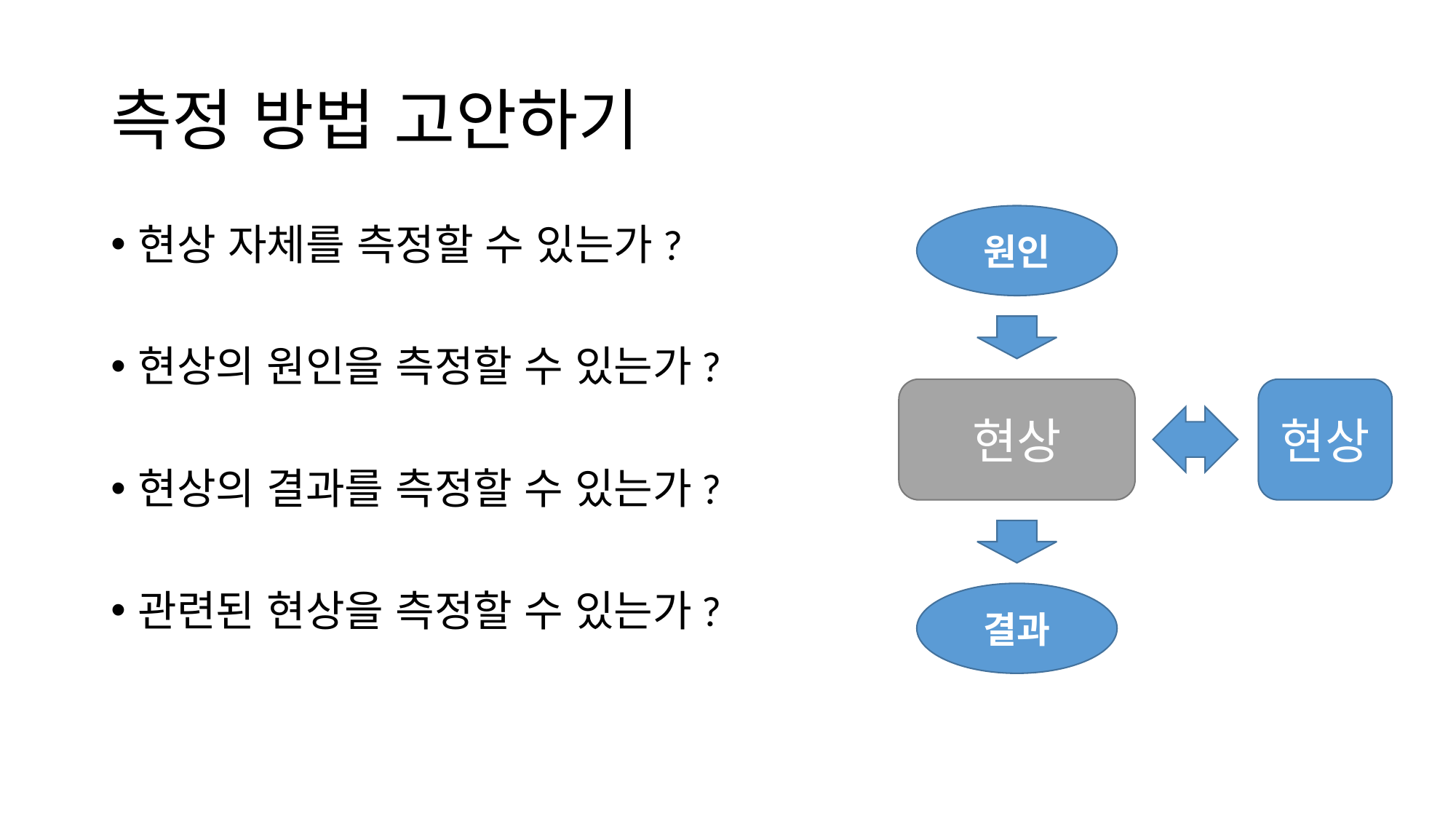

# 측정 방법 고안하기
원인
현상 자체를 측정할 수 있는가?

현상의 원인을 측정할 수 있는가?

현상의 결과를 측정할 수 있는가?

관련된 현상을 측정할 수 있는가?

현상
현상

결과